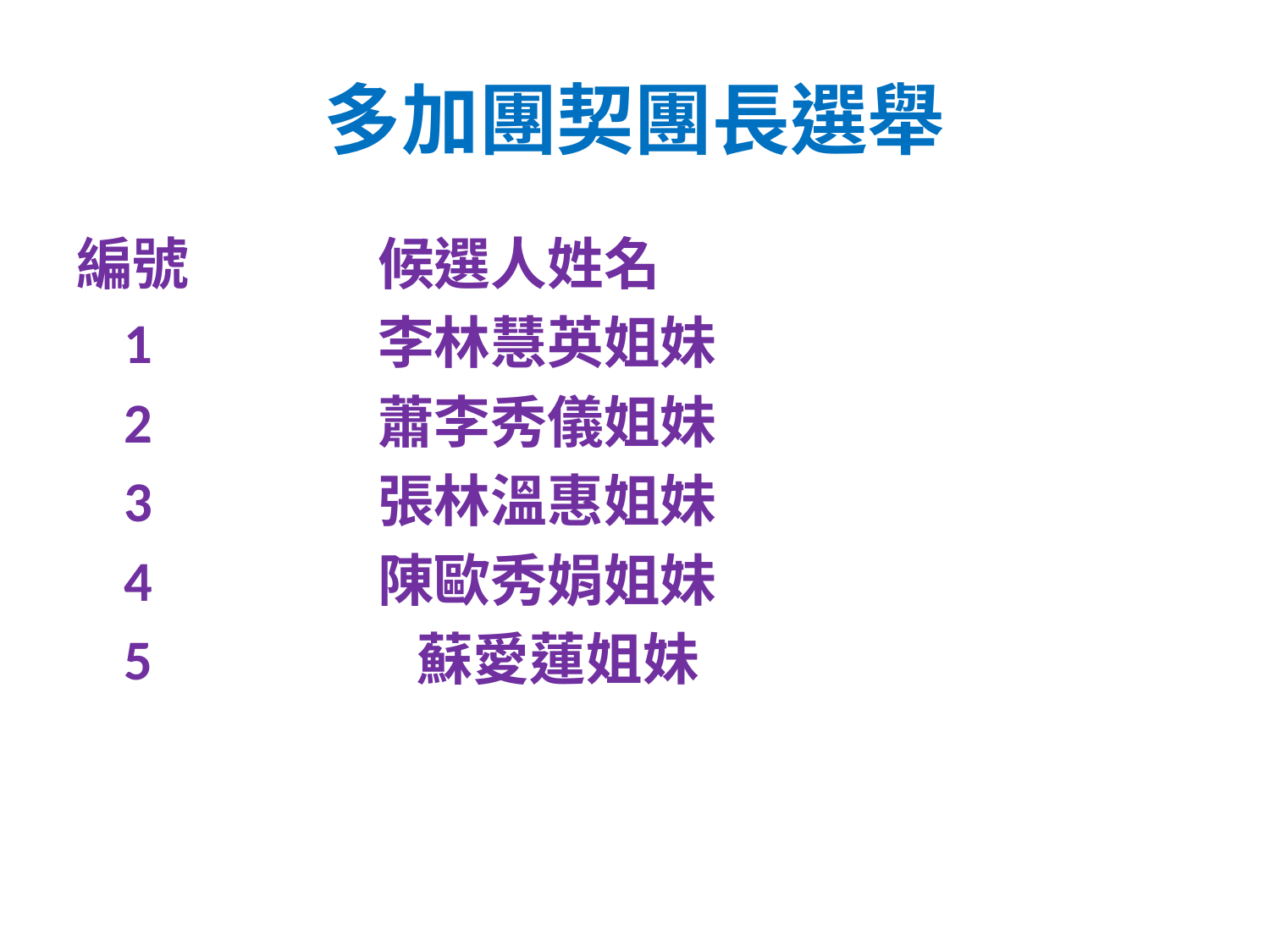

# 多加團契團長選舉
編號		候選人姓名
	1		李林慧英姐妹
	2		蕭李秀儀姐妹
	3		張林溫惠姐妹
	4		陳歐秀娟姐妹
	5		  蘇愛蓮姐妹